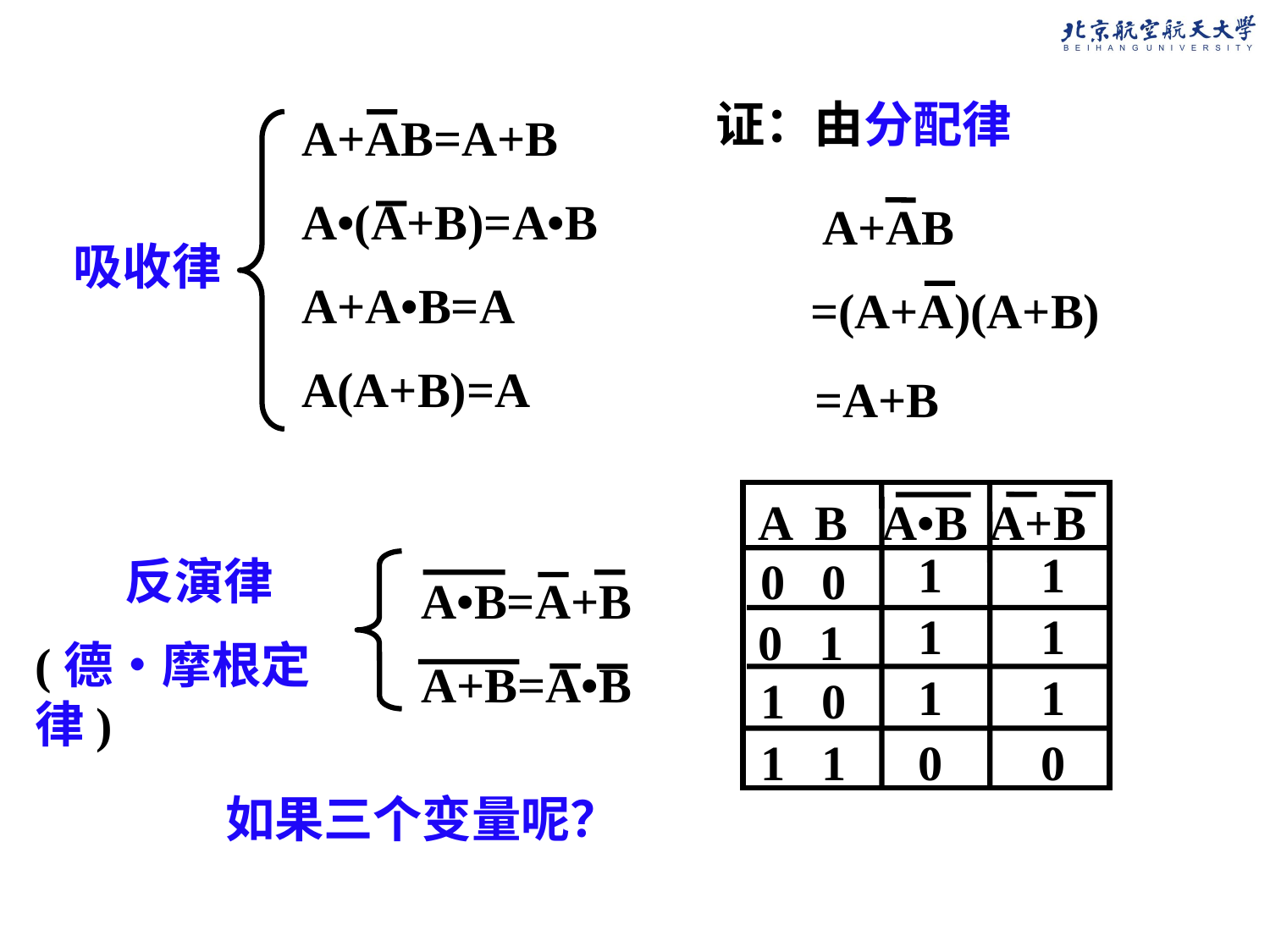

证：由分配律
A+AB=A+B
A•(A+B)=A•B
A+A•B=A
A(A+B)=A

A+AB

吸收律
 =(A+A)(A+B)

 =A+B

A  B   A•B  A+B

0   0

0   1

1   0

1   1

 1        1
反演律
(德•摩根定律)

A•B=A+B
A+B=A•B

 1        1
 1        1
 0        0
如果三个变量呢？